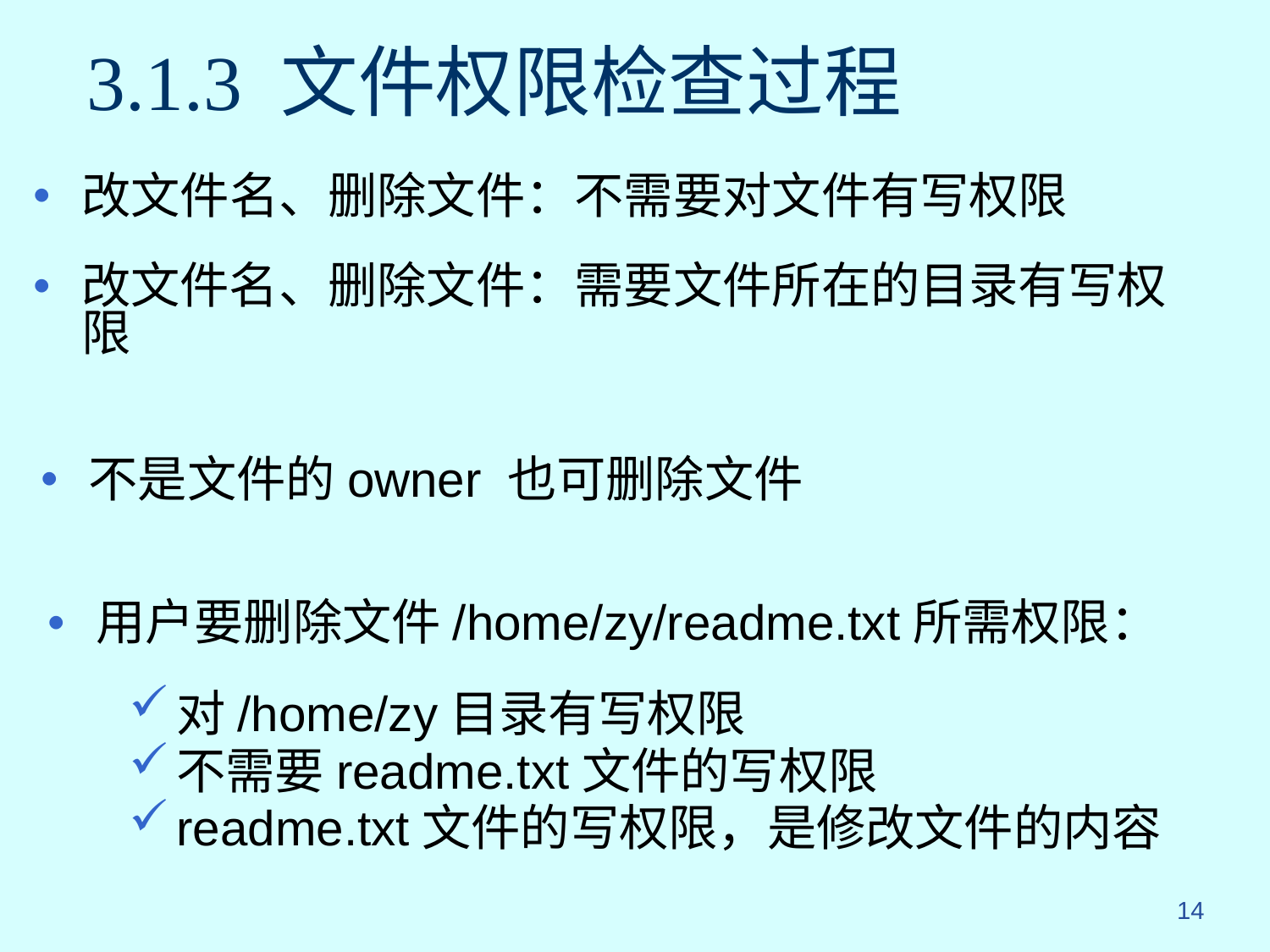

# 3.1.3 文件权限检查过程
改文件名、删除文件：不需要对文件有写权限
改文件名、删除文件：需要文件所在的目录有写权限

不是文件的owner 也可删除文件
用户要删除文件/home/zy/readme.txt所需权限：
对/home/zy目录有写权限
不需要readme.txt文件的写权限
readme.txt文件的写权限，是修改文件的内容
14
14